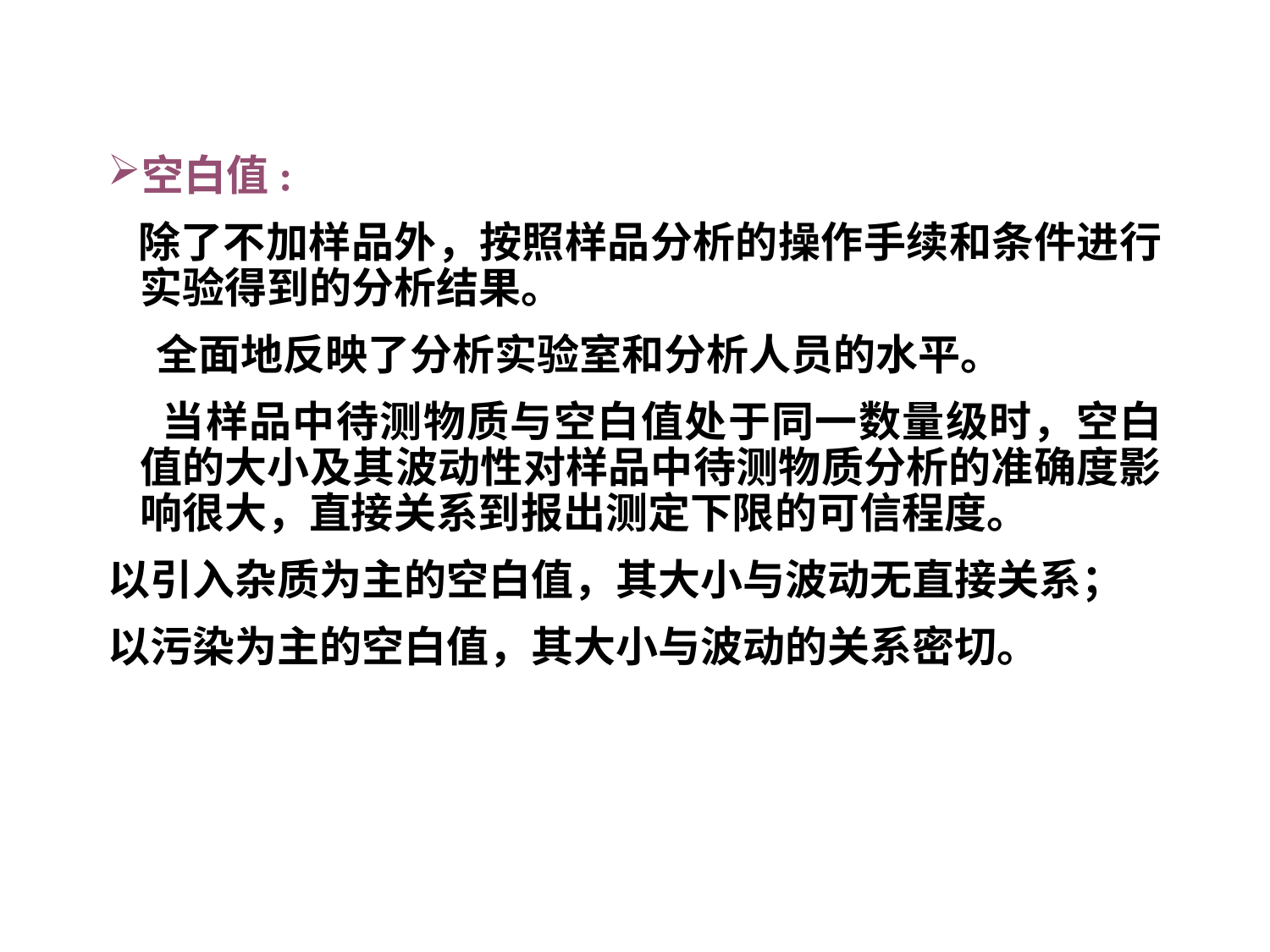

空白值:
  除了不加样品外，按照样品分析的操作手续和条件进行实验得到的分析结果。
    全面地反映了分析实验室和分析人员的水平。
    当样品中待测物质与空白值处于同一数量级时，空白值的大小及其波动性对样品中待测物质分析的准确度影响很大，直接关系到报出测定下限的可信程度。
以引入杂质为主的空白值，其大小与波动无直接关系；
以污染为主的空白值，其大小与波动的关系密切。